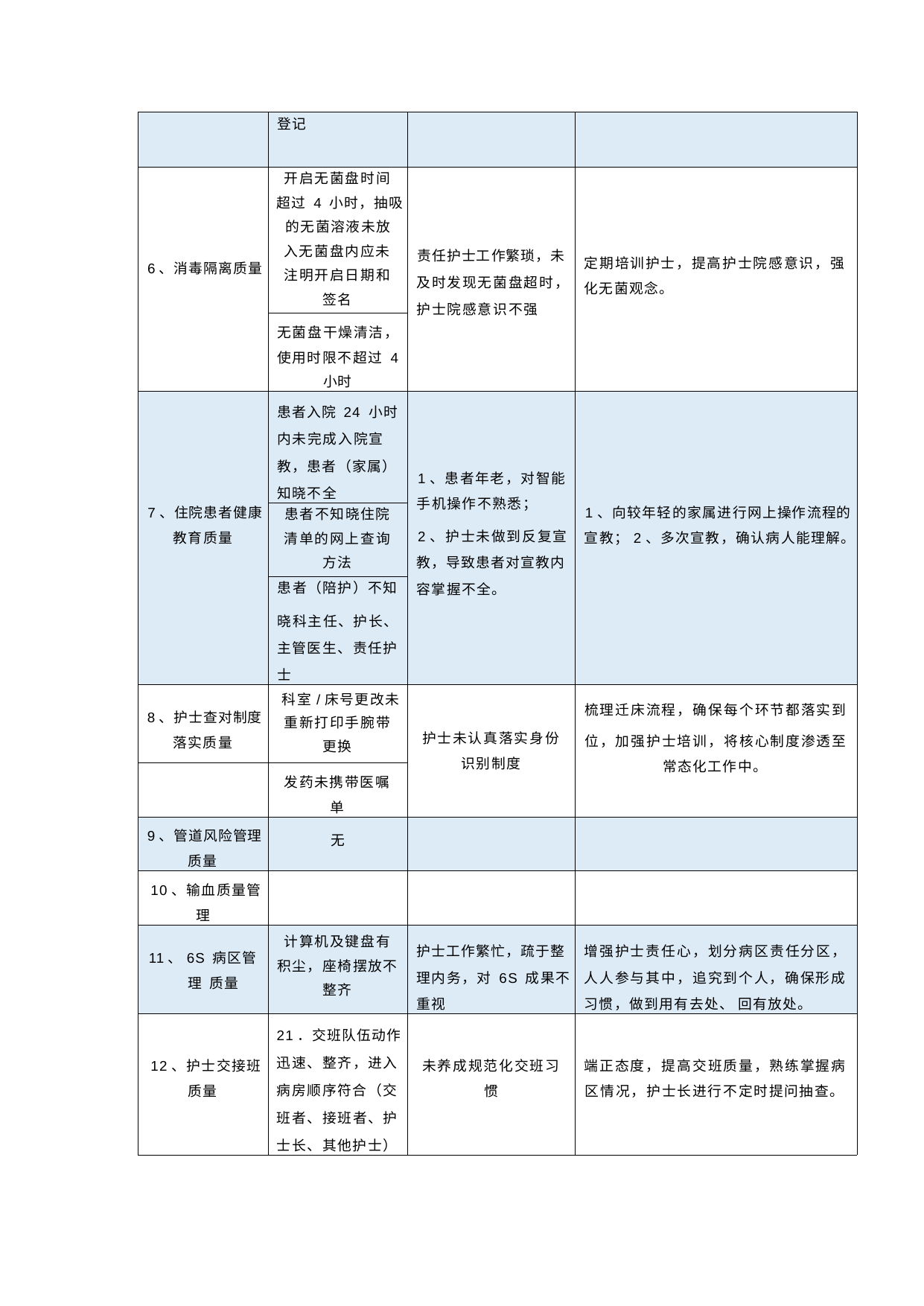

|  | 登记 |  |  |
| --- | --- | --- | --- |
| 6、消毒隔离质量 | 开启无菌盘时间 超过 4 小时，抽吸 的无菌溶液未放 入无菌盘内应未 注明开启日期和 签名 | 责任护士工作繁琐，未 及时发现无菌盘超时， 护士院感意识不强 | 定期培训护士，提高护士院感意识，强 化无菌观念。 |
|  | 无菌盘干燥清洁， 使用时限不超过 4 小时 |  |  |
| 7、住院患者健康 教育质量 | 患者入院 24 小时 内未完成入院宣 教，患者（家属） 知晓不全 | 1、患者年老，对智能 手机操作不熟悉； 2、护士未做到反复宣 教，导致患者对宣教内 容掌握不全。 | 1、向较年轻的家属进行网上操作流程的 宣教；2、多次宣教，确认病人能理解。 |
|  | 患者不知晓住院 清单的网上查询 方法 |  |  |
|  | 患者（陪护）不知 晓科主任、护长、 主管医生、责任护 士 |  |  |
| 8、护士查对制度 落实质量 | 科室/床号更改未 重新打印手腕带 更换 | 护士未认真落实身份 识别制度 | 梳理迁床流程，确保每个环节都落实到 位，加强护士培训，将核心制度渗透至 常态化工作中。 |
|  | 发药未携带医嘱 单 |  |  |
| 9、管道风险管理 质量 | 无 |  |  |
| 10、输血质量管 理 |  |  |  |
| 11、6S 病区管理 质量 | 计算机及键盘有 积尘，座椅摆放不 整齐 | 护士工作繁忙，疏于整 理内务，对 6S 成果不 重视 | 增强护士责任心，划分病区责任分区， 人人参与其中，追究到个人，确保形成 习惯，做到用有去处、 回有放处。 |
| 12、护士交接班 质量 | 21．交班队伍动作 迅速、整齐，进入 病房顺序符合（交 班者、接班者、护 士长、其他护士） | 未养成规范化交班习 惯 | 端正态度，提高交班质量，熟练掌握病 区情况，护士长进行不定时提问抽查。 |